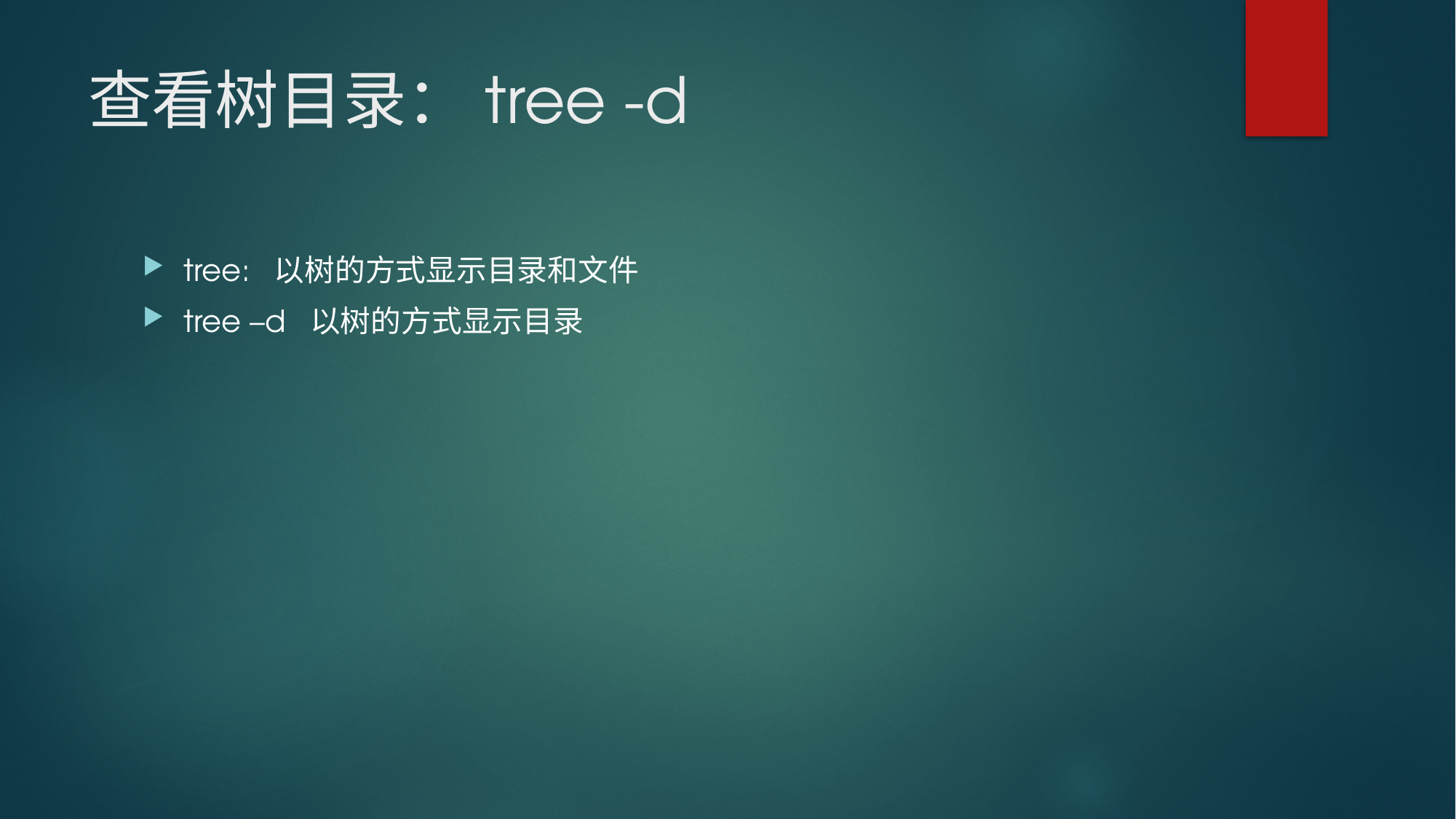

# 查看树目录：tree -d
tree:  以树的方式显示目录和文件
tree –d  以树的方式显示目录